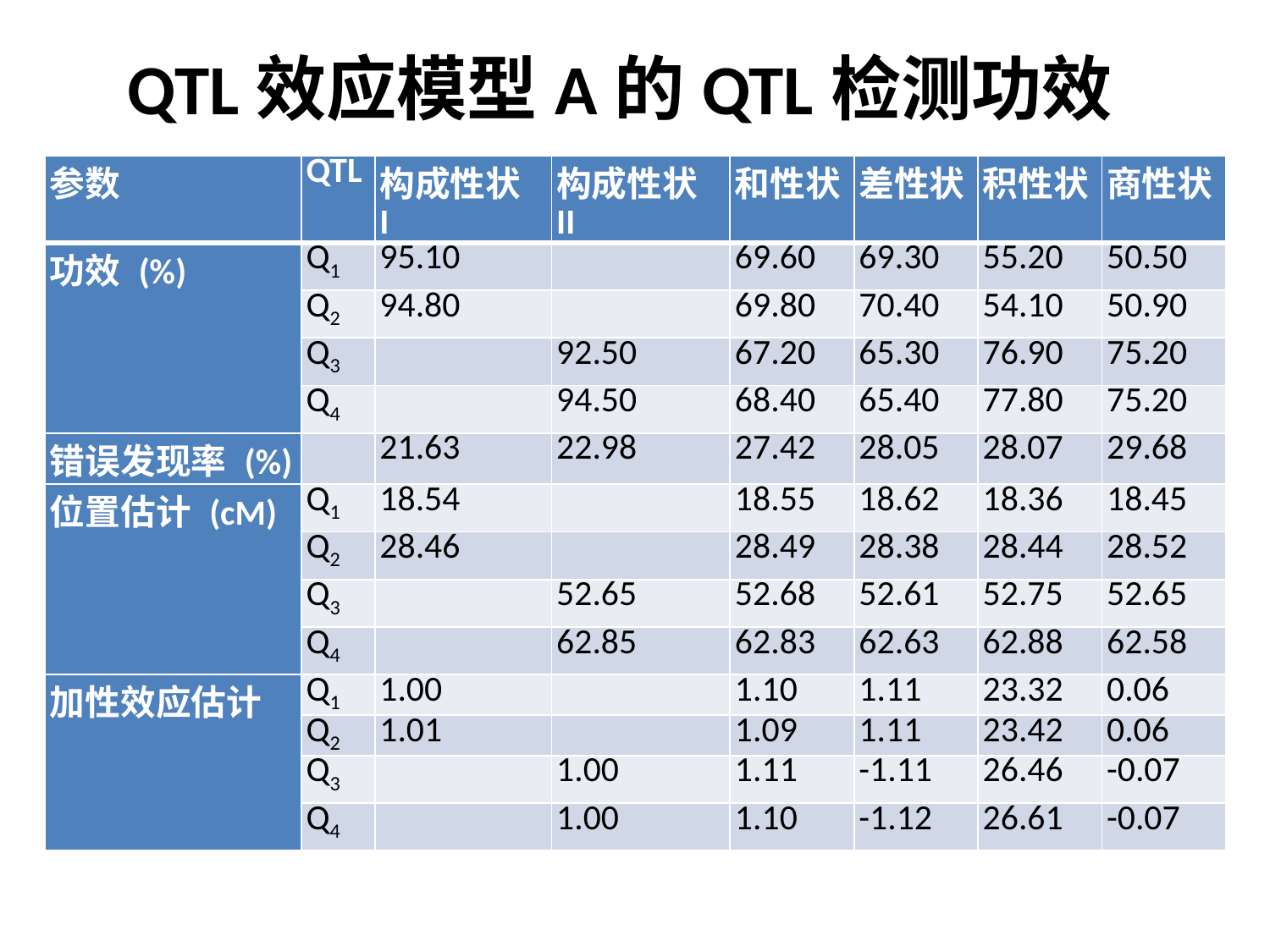

# QTL效应模型A的QTL检测功效
| 参数 | QTL | 构成性状 I | 构成性状II | 和性状 | 差性状 | 积性状 | 商性状 |
| --- | --- | --- | --- | --- | --- | --- | --- |
| 功效 (%) | Q1 | 95.10 |  | 69.60 | 69.30 | 55.20 | 50.50 |
|  | Q2 | 94.80 |  | 69.80 | 70.40 | 54.10 | 50.90 |
|  | Q3 |  | 92.50 | 67.20 | 65.30 | 76.90 | 75.20 |
|  | Q4 |  | 94.50 | 68.40 | 65.40 | 77.80 | 75.20 |
| 错误发现率 (%) |  | 21.63 | 22.98 | 27.42 | 28.05 | 28.07 | 29.68 |
| 位置估计 (cM) | Q1 | 18.54 |  | 18.55 | 18.62 | 18.36 | 18.45 |
|  | Q2 | 28.46 |  | 28.49 | 28.38 | 28.44 | 28.52 |
|  | Q3 |  | 52.65 | 52.68 | 52.61 | 52.75 | 52.65 |
|  | Q4 |  | 62.85 | 62.83 | 62.63 | 62.88 | 62.58 |
| 加性效应估计 | Q1 | 1.00 |  | 1.10 | 1.11 | 23.32 | 0.06 |
|  | Q2 | 1.01 |  | 1.09 | 1.11 | 23.42 | 0.06 |
|  | Q3 |  | 1.00 | 1.11 | -1.11 | 26.46 | -0.07 |
|  | Q4 |  | 1.00 | 1.10 | -1.12 | 26.61 | -0.07 |